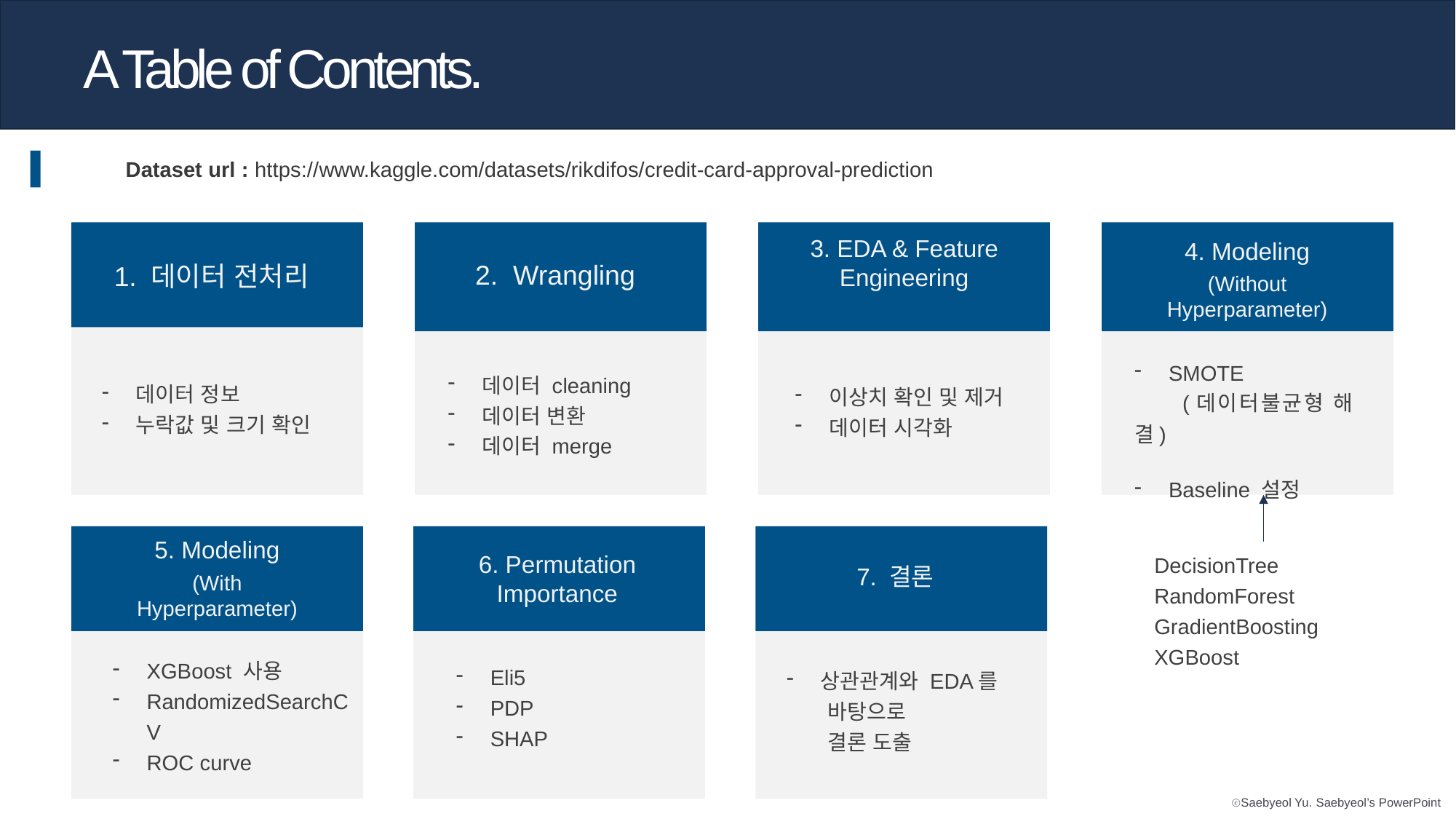

A Table of Contents.

Dataset url : https://www.kaggle.com/datasets/rikdifos/credit-card-approval-prediction

3. EDA & Feature Engineering
4. Modeling

(Without
Hyperparameter)
2.  Wrangling
1. 데이터 전처리
SMOTE
      (데이터불균형 해결)

Baseline 설정
데이터 cleaning
데이터 변환
데이터 merge
데이터 정보
누락값 및 크기 확인
이상치 확인 및 제거
데이터 시각화

5. Modeling

(With
Hyperparameter)
DecisionTree
RandomForest
GradientBoosting
XGBoost
6. Permutation
Importance
7. 결론
XGBoost 사용
RandomizedSearchCV
ROC curve
Eli5
PDP
SHAP
상관관계와 EDA를
      바탕으로
      결론 도출